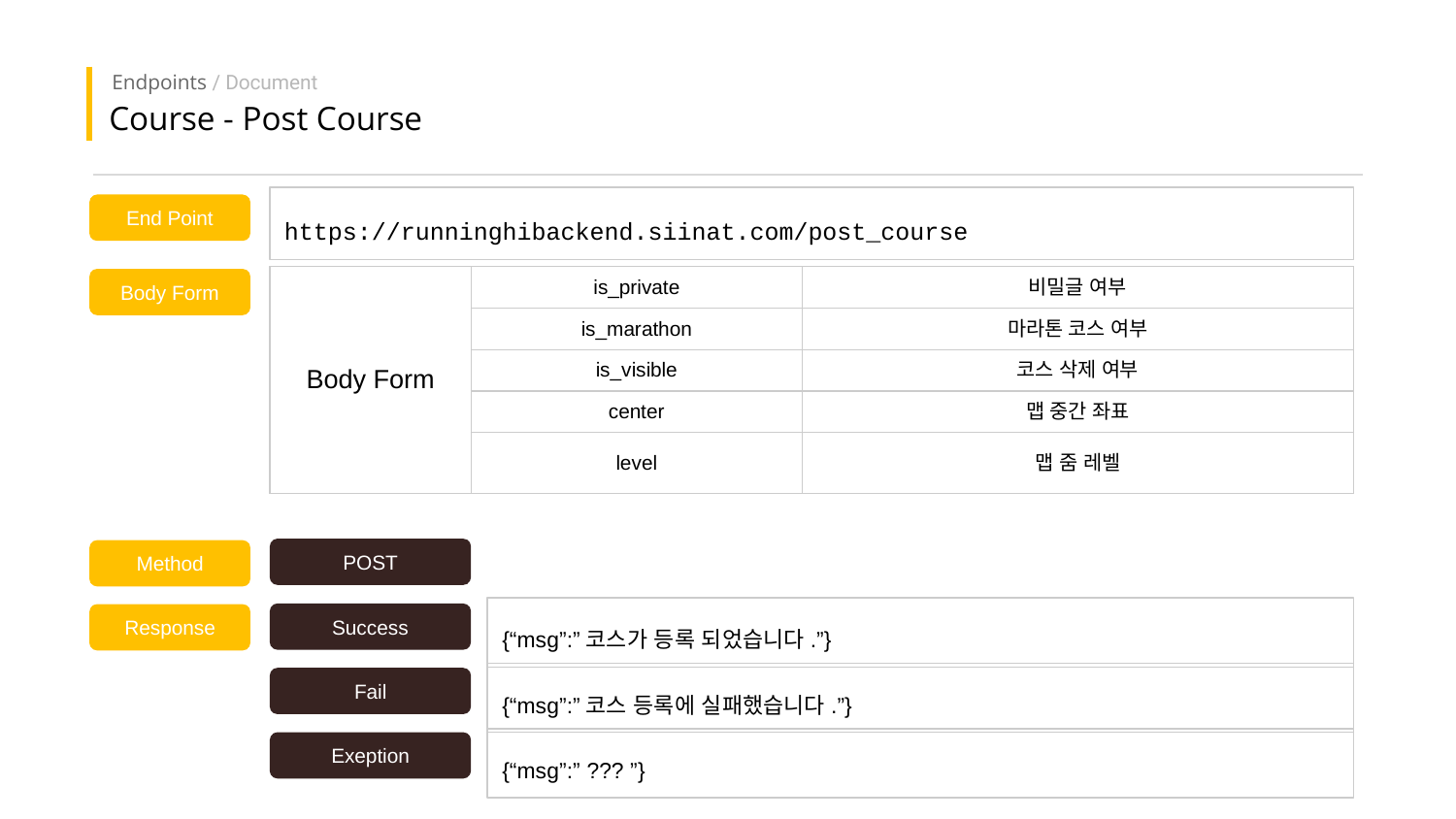

Endpoints / Document
Course - Post Course
https://runninghibackend.siinat.com/post_course
End Point
| Body Form | is\_private | 비밀글 여부 |
| --- | --- | --- |
|  | is\_marathon | 마라톤 코스 여부 |
|  | is\_visible | 코스 삭제 여부 |
|  | center | 맵 중간 좌표 |
|  | level | 맵 줌 레벨 |
Body Form
POST
Method
{“msg”:”코스가 등록 되었습니다.”}
Success
Response
{“msg”:”코스 등록에 실패했습니다.”}
Fail
{“msg”:” ??? ”}
Exeption